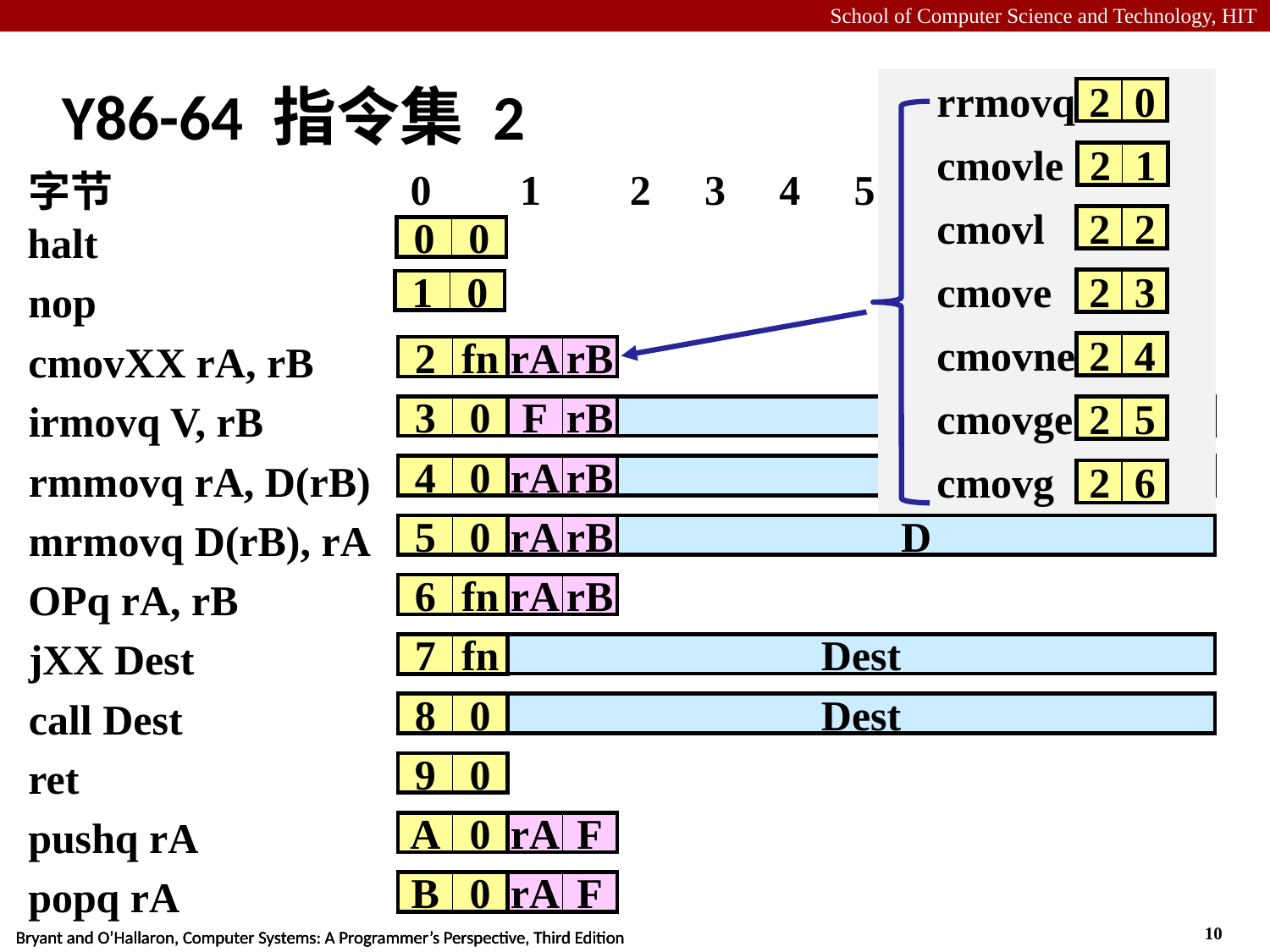

# Y86-64 指令集 2

rrmovq
2

0

cmovle
2

1
cmovl
2

2
cmove
2

3

cmovne
2

4
cmovge
2

5
cmovg
2

6
6
7
8
9
2
3
4
5
0
1
字节
0

0
halt
1

0
nop
2

fn
rA

rB
cmovXX rA, rB
3

0
F

rB
V
irmovq V, rB
4

0
rA

rB
D
rmmovq rA, D(rB)
5

0
rA

rB
D
mrmovq D(rB), rA
6

fn
rA

rB
OPq rA, rB
Dest
7

fn
jXX Dest
8

0
Dest
call Dest
9

0
ret
A

0
rA

F
B

0
rA

F
pushq rA
popq rA